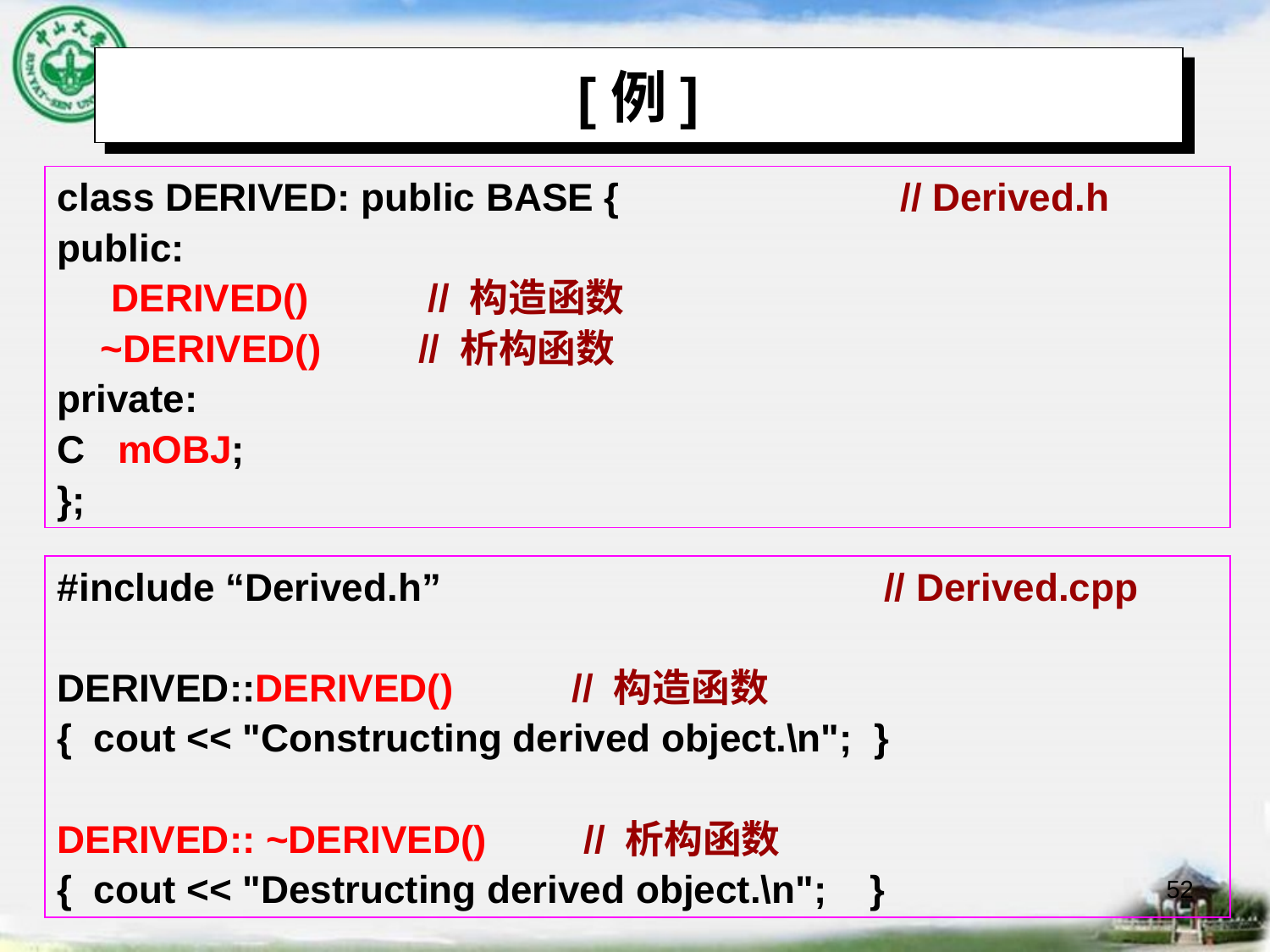

# [例]
class DERIVED: public BASE {                          // Derived.h
public:
     DERIVED()           // 构造函数
    ~DERIVED()         // 析构函数
private:
C   mOBJ;
};

#include “Derived.h”                                         // Derived.cpp

DERIVED::DERIVED()           // 构造函数
{  cout << "Constructing derived object.\n";  }

DERIVED:: ~DERIVED()         // 析构函数
{  cout << "Destructing derived object.\n";    }
52